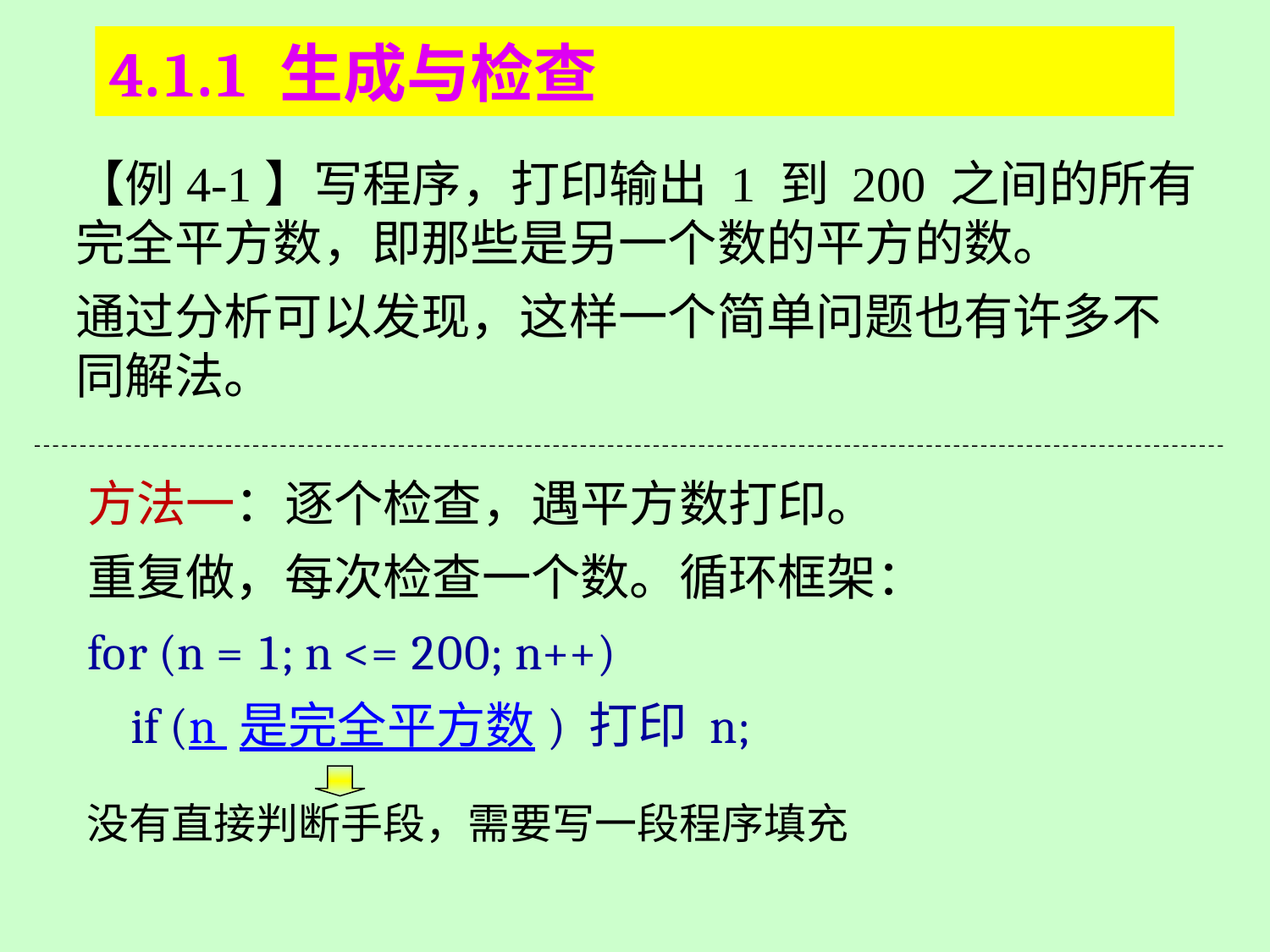

# 4.1.1 生成与检查
【例4-1】写程序，打印输出 1 到 200 之间的所有完全平方数，即那些是另一个数的平方的数。
通过分析可以发现，这样一个简单问题也有许多不同解法。

方法一：逐个检查，遇平方数打印。
重复做，每次检查一个数。循环框架：
for (n = 1; n <= 200; n++)
    if (n 是完全平方数) 打印 n;

没有直接判断手段，需要写一段程序填充
12